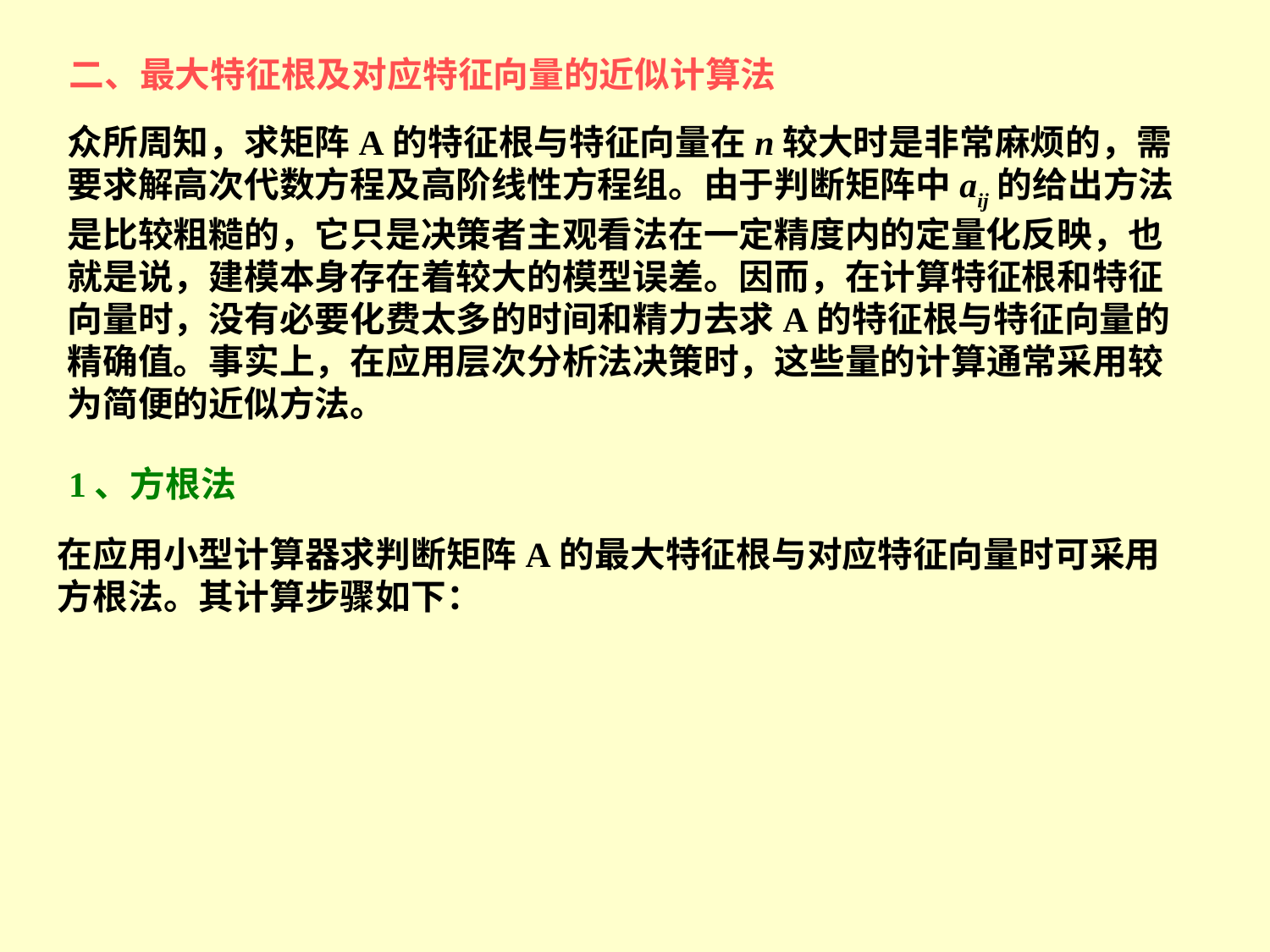

二、最大特征根及对应特征向量的近似计算法
众所周知，求矩阵A的特征根与特征向量在n较大时是非常麻烦的，需要求解高次代数方程及高阶线性方程组。由于判断矩阵中aij的给出方法是比较粗糙的，它只是决策者主观看法在一定精度内的定量化反映，也就是说，建模本身存在着较大的模型误差。因而，在计算特征根和特征向量时，没有必要化费太多的时间和精力去求A的特征根与特征向量的精确值。事实上，在应用层次分析法决策时，这些量的计算通常采用较为简便的近似方法。
1、方根法
在应用小型计算器求判断矩阵A的最大特征根与对应特征向量时可采用方根法。其计算步骤如下：